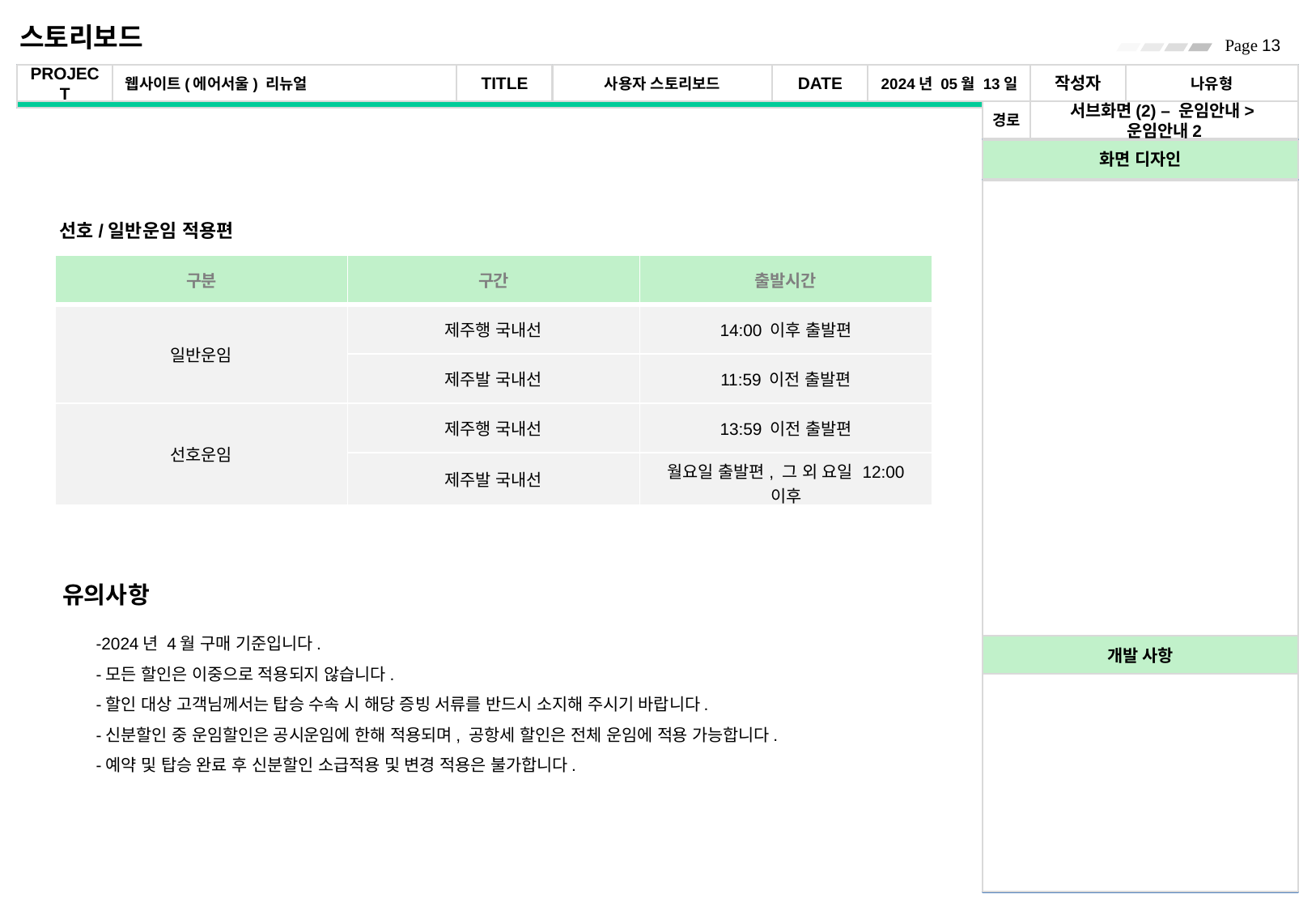

스토리보드

PROJECT
 웹사이트(에어서울) 리뉴얼
TITLE
사용자 스토리보드
DATE
2024년 05월 13일
작성자
나유형

경로
서브화면(2) – 운임안내>운임안내2
메인페이지
화면 디자인

선호/일반운임 적용편
| 구분 | 구간 | 출발시간 |
| --- | --- | --- |
| 일반운임 | 제주행 국내선 | 14:00 이후 출발편 |
|  | 제주발 국내선 | 11:59 이전 출발편 |
| 선호운임 | 제주행 국내선 | 13:59 이전 출발편 |
|  | 제주발 국내선 | 월요일 출발편, 그 외 요일 12:00 이후 |
유의사항
-2024년 4월 구매 기준입니다.
-모든 할인은 이중으로 적용되지 않습니다.
-할인 대상 고객님께서는 탑승 수속 시 해당 증빙 서류를 반드시 소지해 주시기 바랍니다.
-신분할인 중 운임할인은 공시운임에 한해 적용되며, 공항세 할인은 전체 운임에 적용 가능합니다.
-예약 및 탑승 완료 후 신분할인 소급적용 및 변경 적용은 불가합니다.

개발 사항